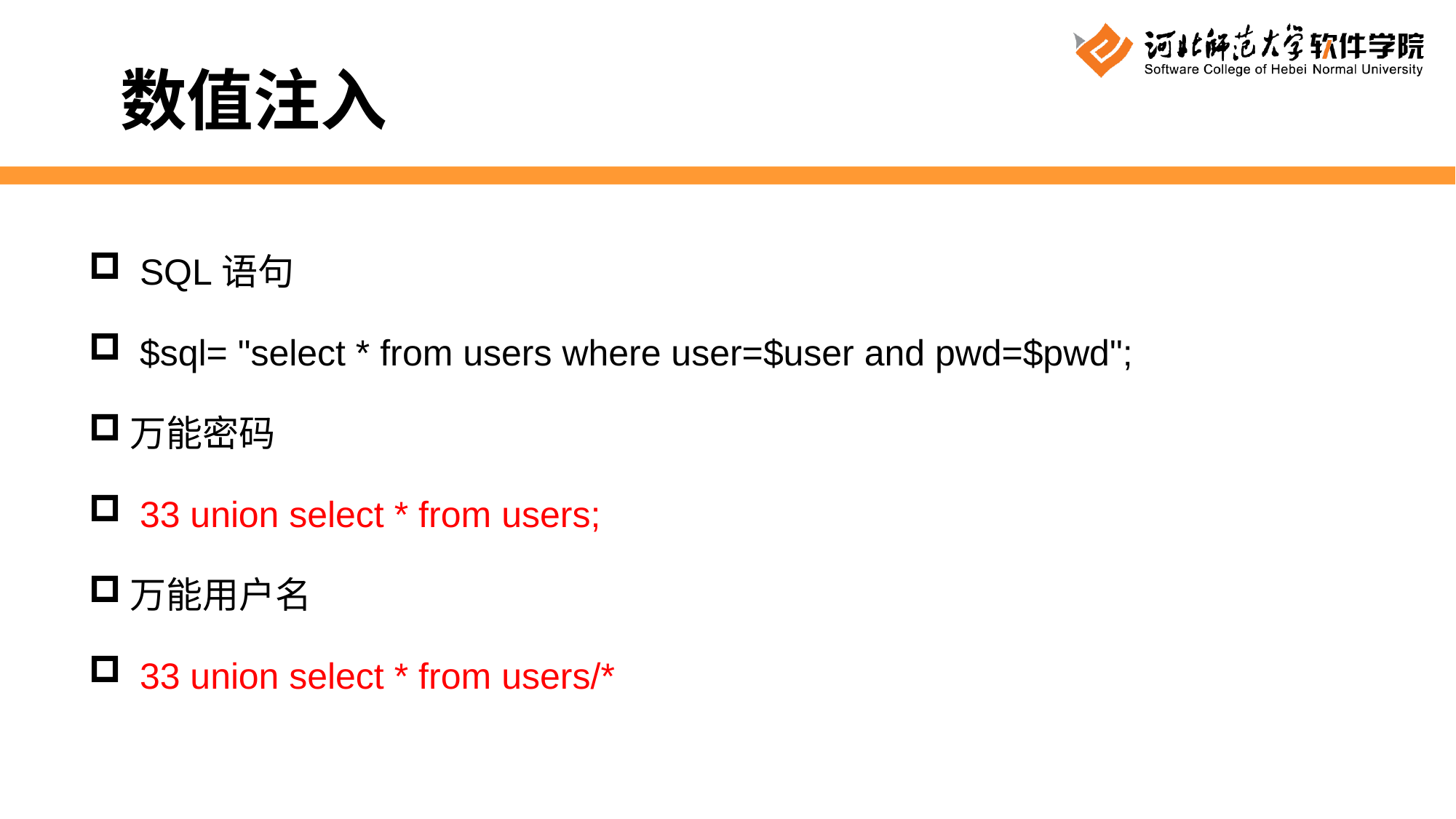

数值注入
 SQL语句
 $sql= "select * from users where user=$user and pwd=$pwd";
万能密码
 33 union select * from users;
万能用户名
 33 union select * from users/*